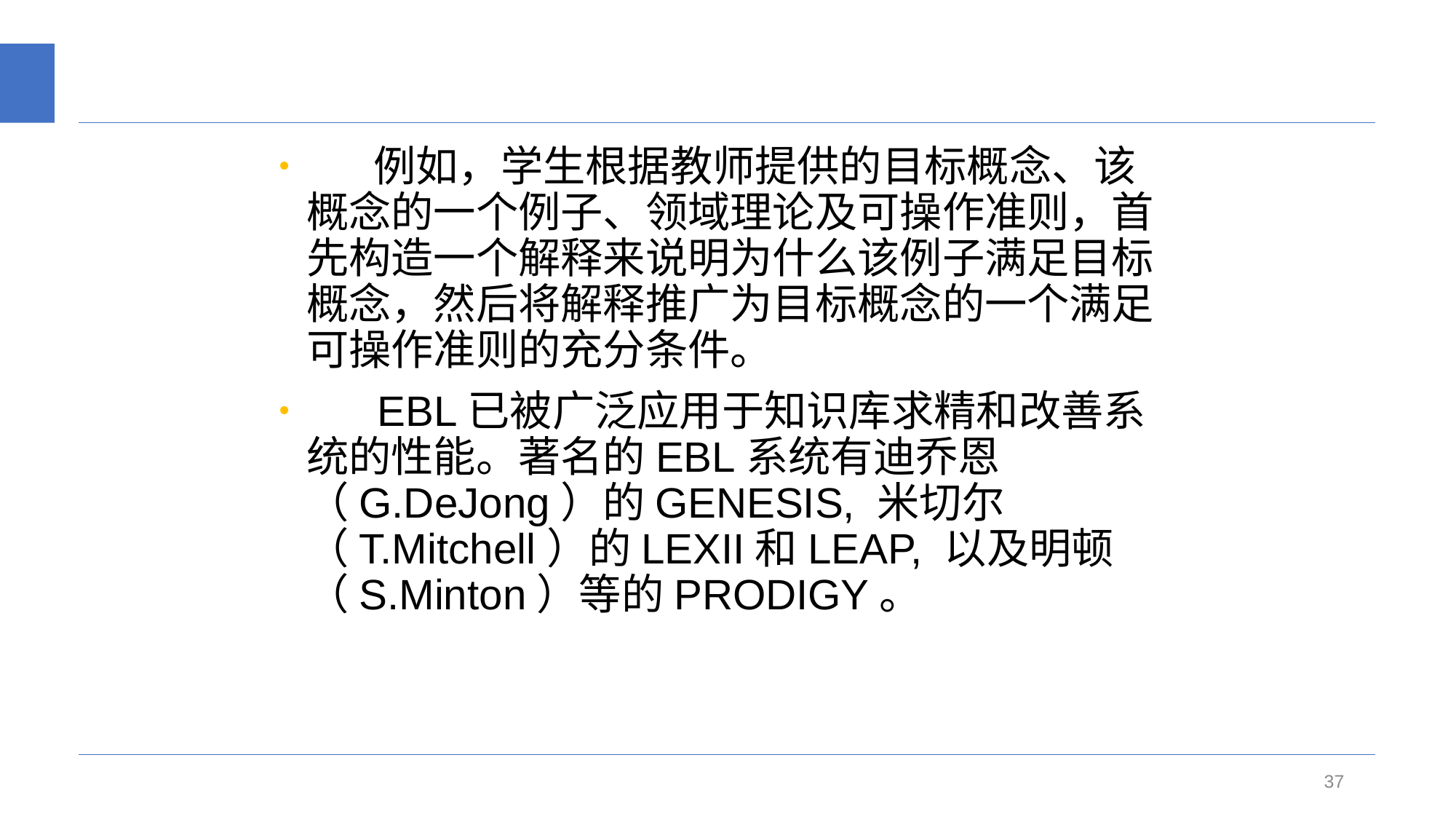

例如，学生根据教师提供的目标概念、该概念的一个例子、领域理论及可操作准则，首先构造一个解释来说明为什么该例子满足目标概念，然后将解释推广为目标概念的一个满足可操作准则的充分条件。
      EBL已被广泛应用于知识库求精和改善系统的性能。著名的EBL系统有迪乔恩（G.DeJong）的GENESIS, 米切尔（T.Mitchell）的LEXII和LEAP, 以及明顿（S.Minton）等的PRODIGY。

37